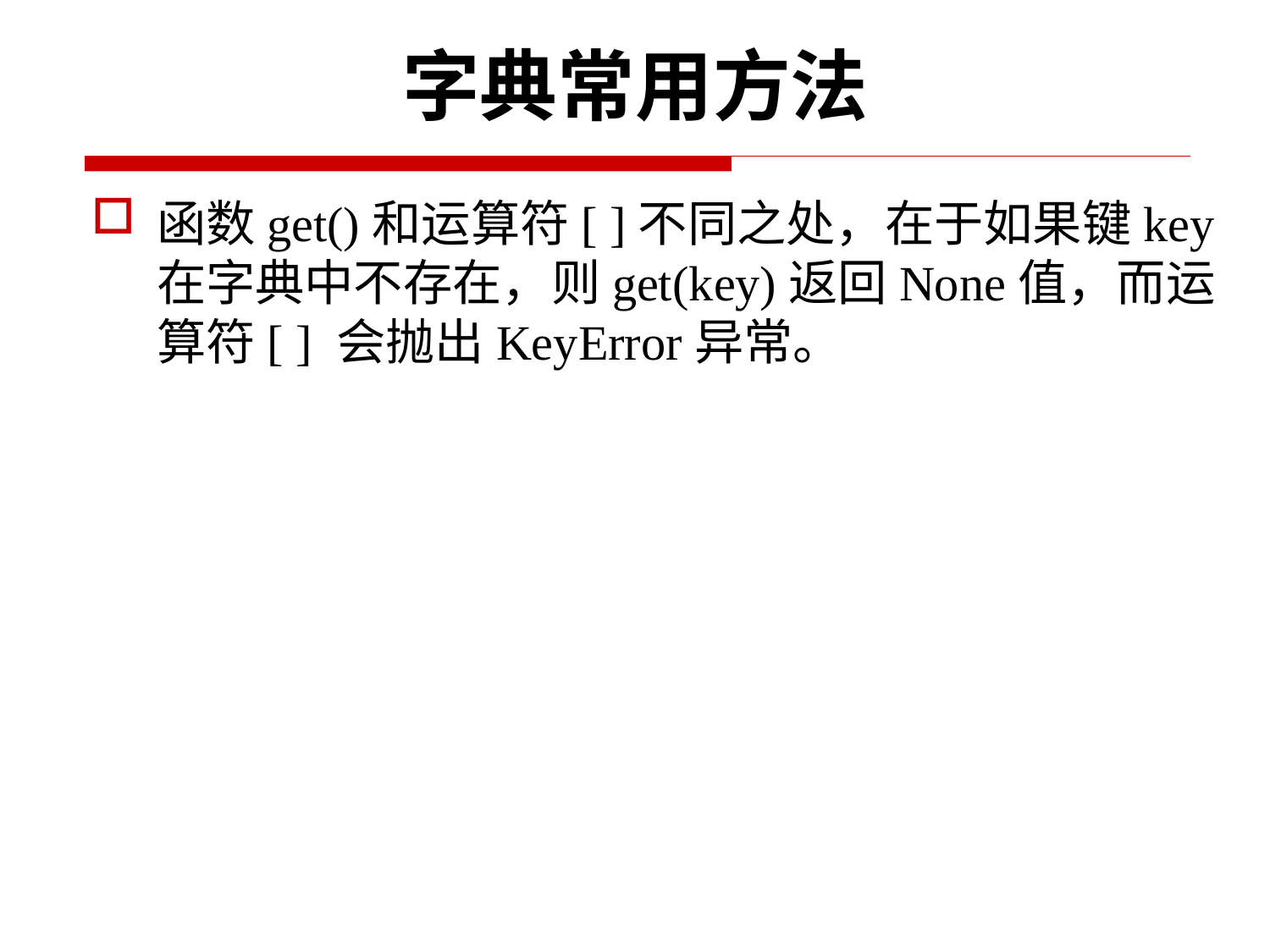

# 字典常用方法
函数get()和运算符[ ]不同之处，在于如果键key在字典中不存在，则get(key)返回None值，而运算符[ ] 会抛出KeyError异常。

21